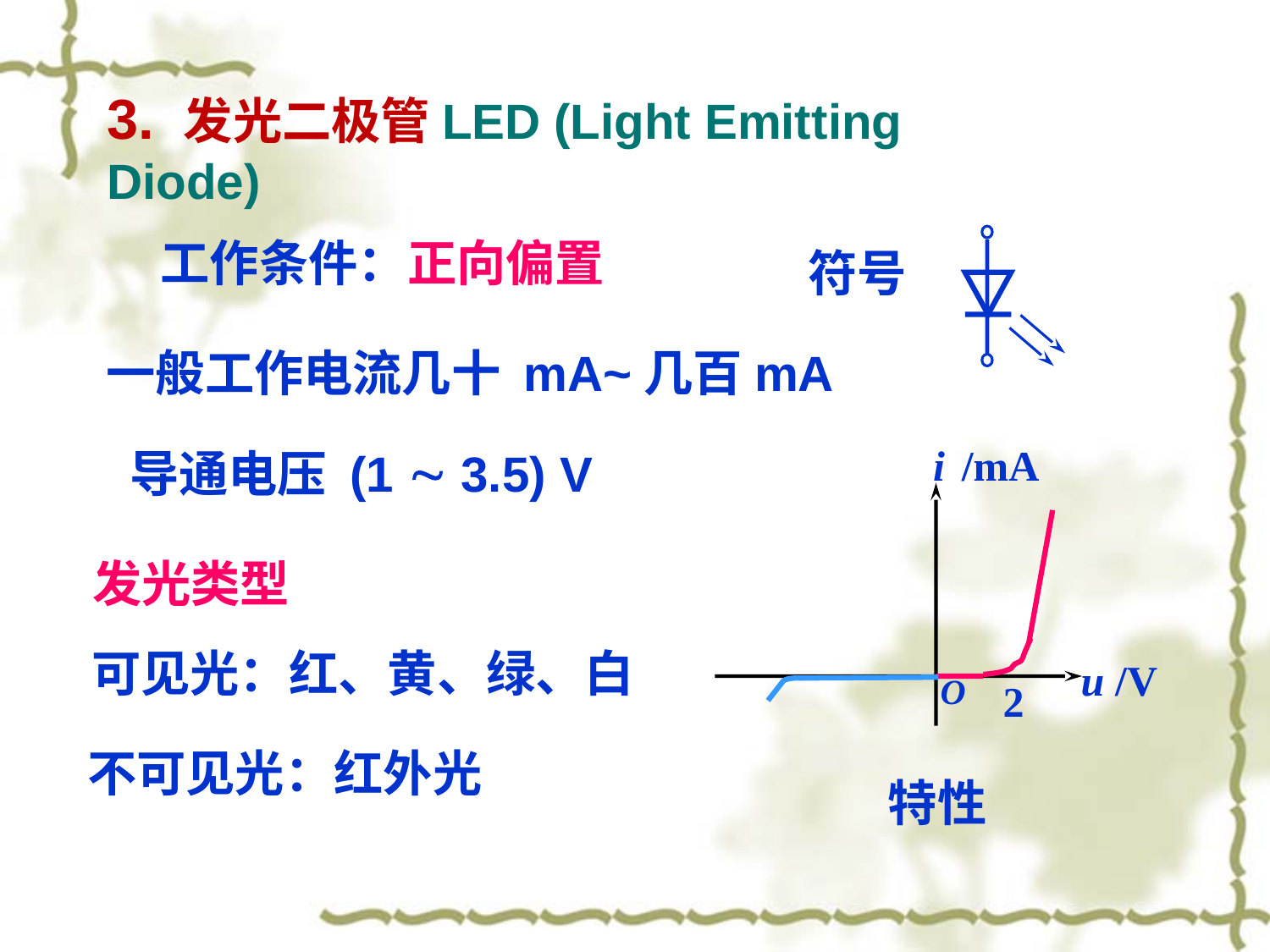

3. 发光二极管LED (Light Emitting Diode)
工作条件：正向偏置

符号
一般工作电流几十 mA~几百mA
导通电压 (1 ∼ 3.5) V
i  /mA

u /V
O
2

发光类型
可见光：红、黄、绿、白

不可见光：红外光
特性
59